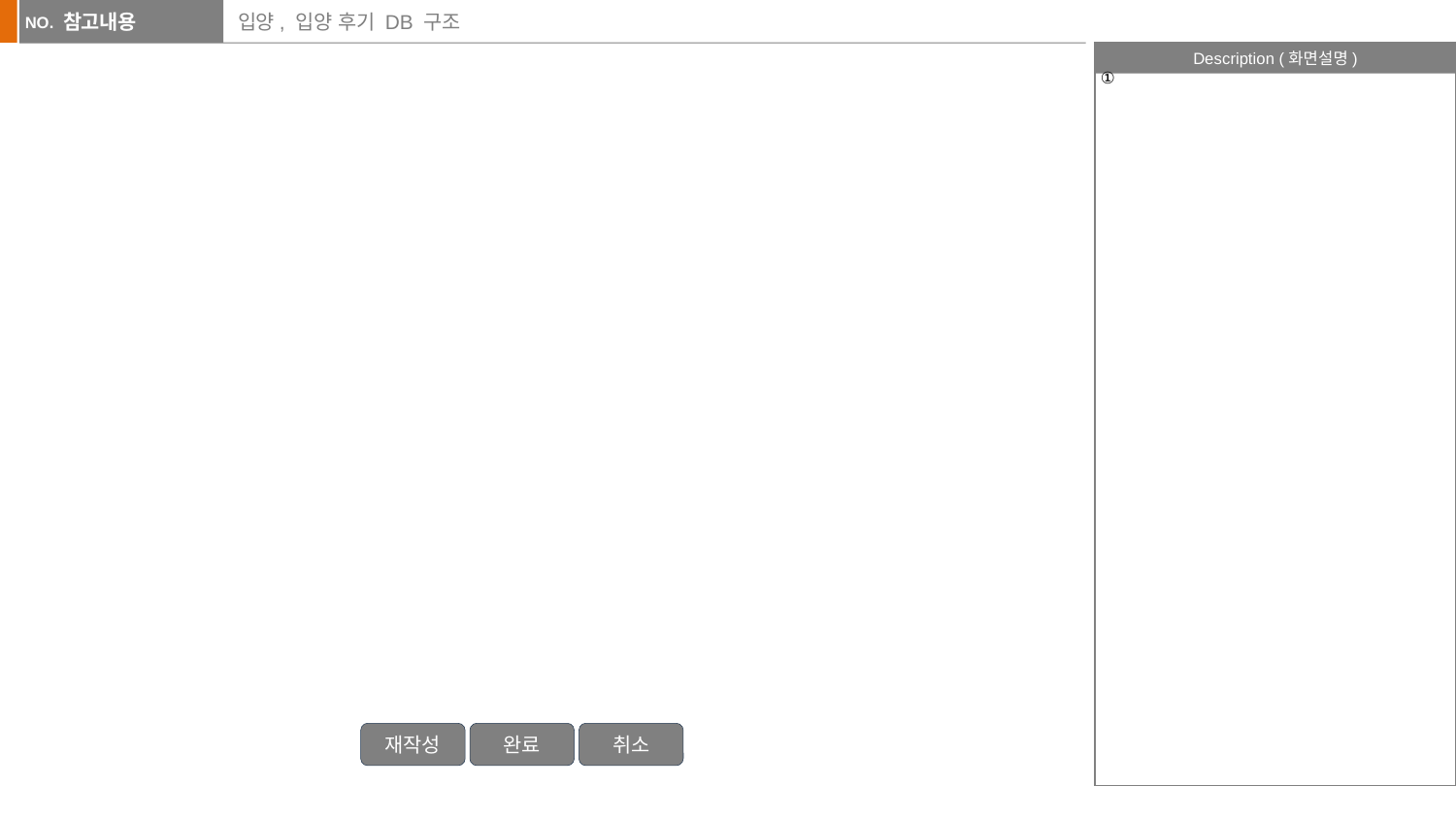

참고내용
# 입양, 입양 후기 DB 구조

취소
재작성
완료